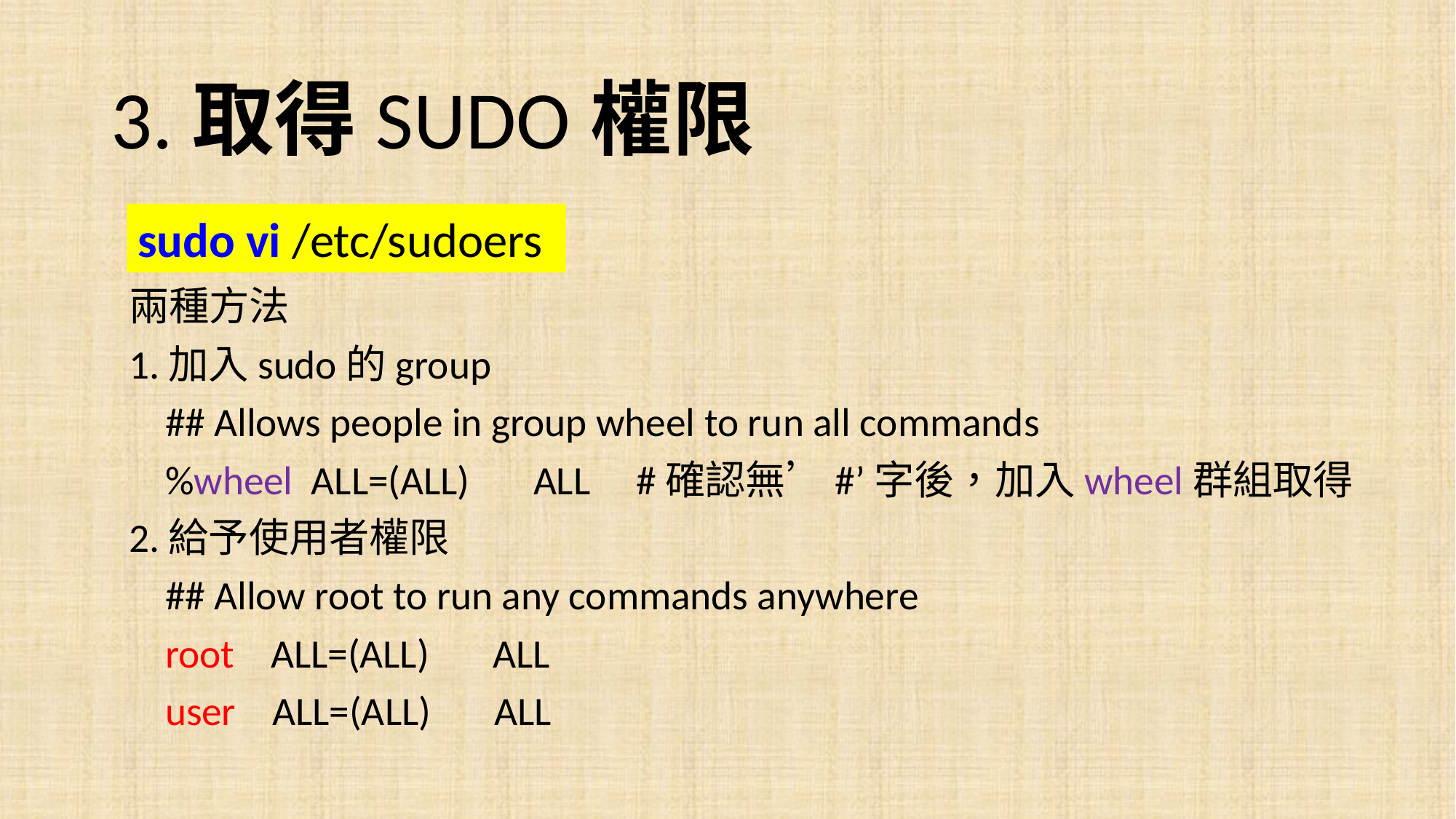

# 3.取得SUDO權限
sudo vi /etc/sudoers

兩種方法
1.加入sudo的group
    ## Allows people in group wheel to run all commands
    %wheel  ALL=(ALL)       ALL     #確認無’#’字後，加入wheel群組取得
2.給予使用者權限
    ## Allow root to run any commands anywhere
    root    ALL=(ALL)       ALL
    user    ALL=(ALL)       ALL